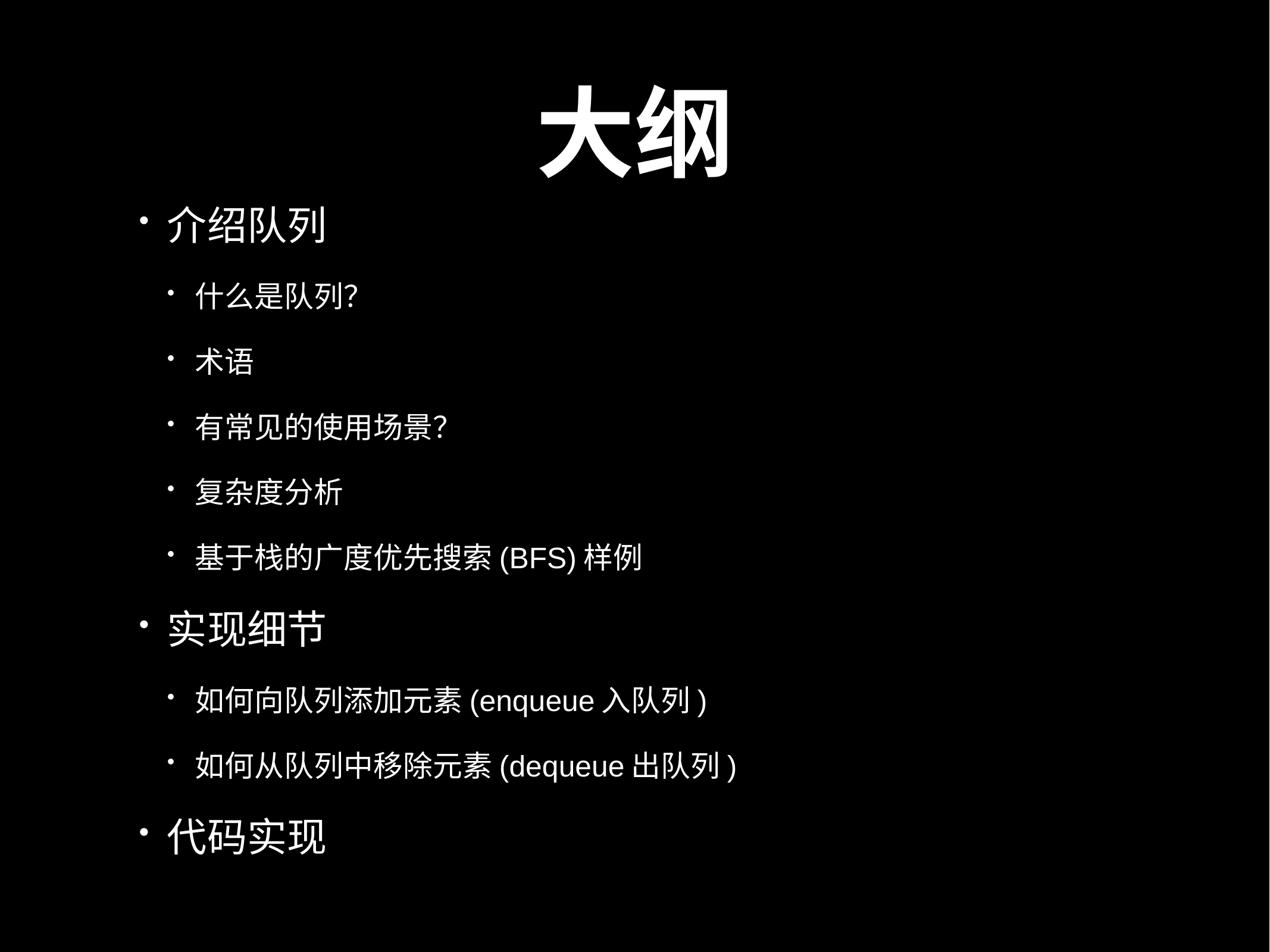

# 大纲
介绍队列
什么是队列？
术语
有常见的使用场景？
复杂度分析
基于栈的广度优先搜索(BFS)样例
实现细节
如何向队列添加元素(enqueue入队列)
如何从队列中移除元素(dequeue出队列)
代码实现